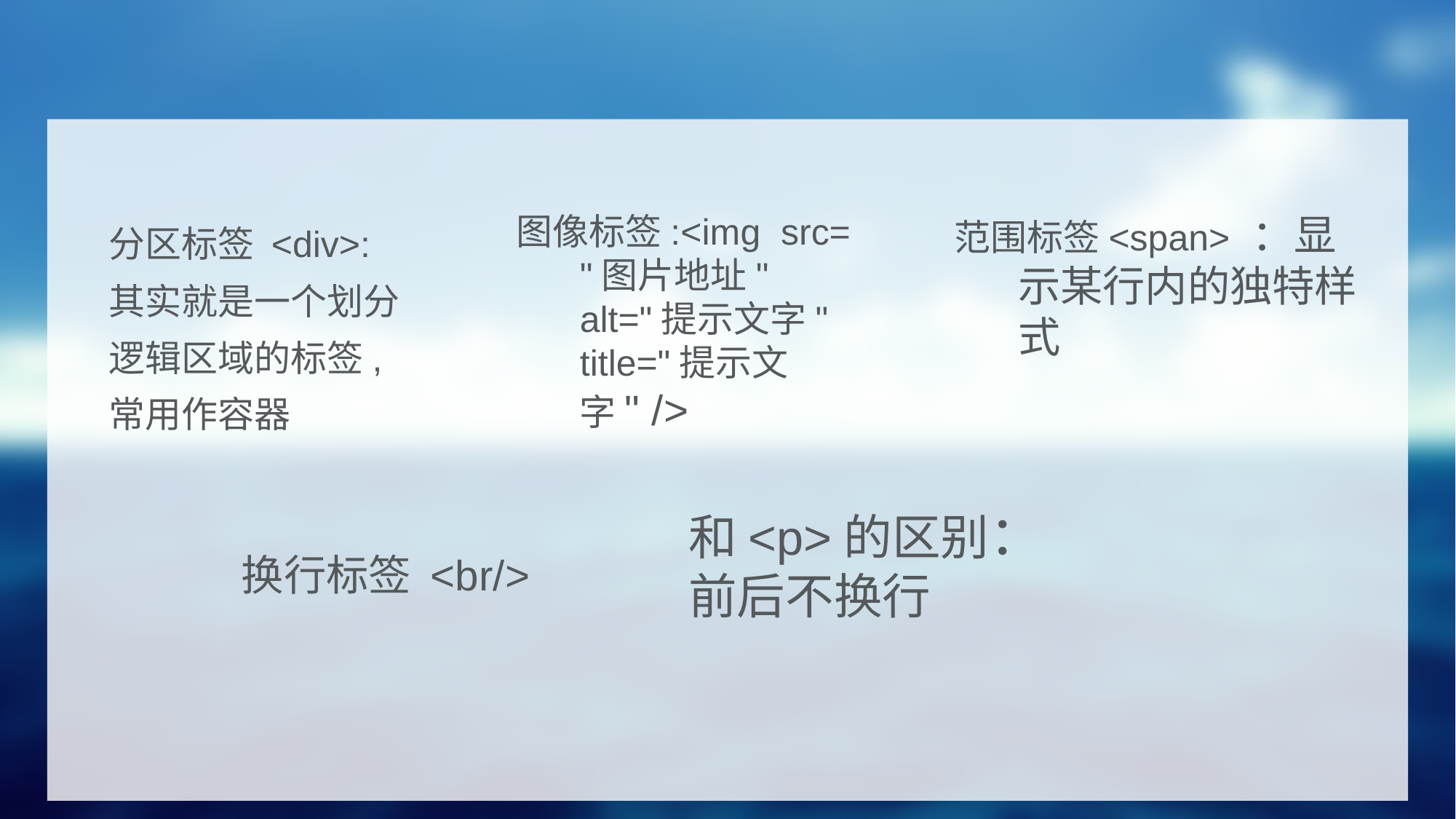

分区标签 <div>:其实就是一个划分逻辑区域的标签,常用作容器

图像标签:<img  src= "图片地址"  alt="提示文字"   title="提示文字" />

范围标签<span> ：显示某行内的独特样式

和<p>的区别：
前后不换行

换行标签 <br/>